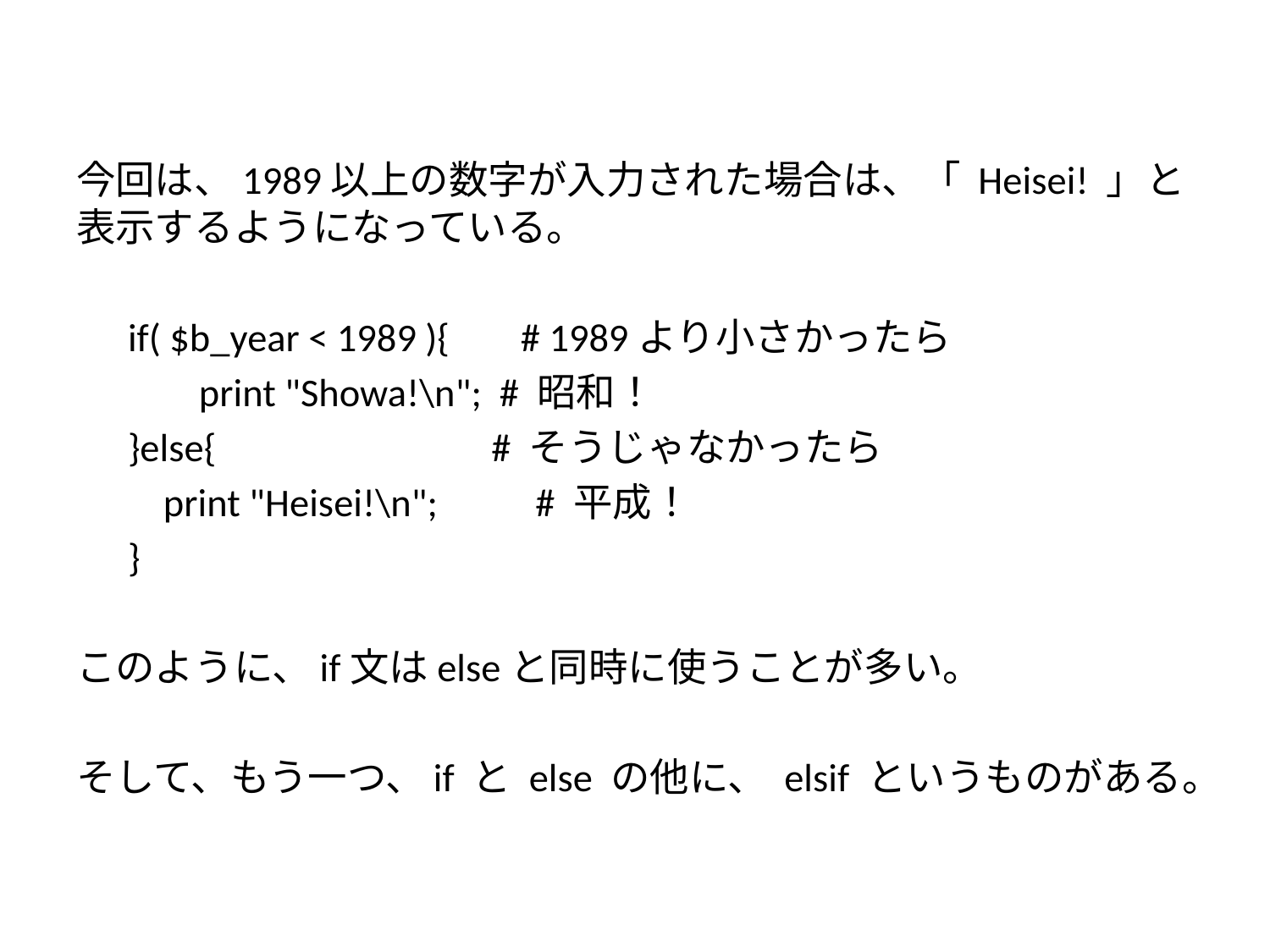

#
今回は、1989以上の数字が入力された場合は、「 Heisei! 」と表示するようになっている。

if( $b_year < 1989 ){        # 1989より小さかったら
        print "Showa!\n";  # 昭和！
}else{                               # そうじゃなかったら
    print "Heisei!\n";           # 平成！
}

このように、if文はelseと同時に使うことが多い。

そして、もう一つ、if と else の他に、 elsif というものがある。